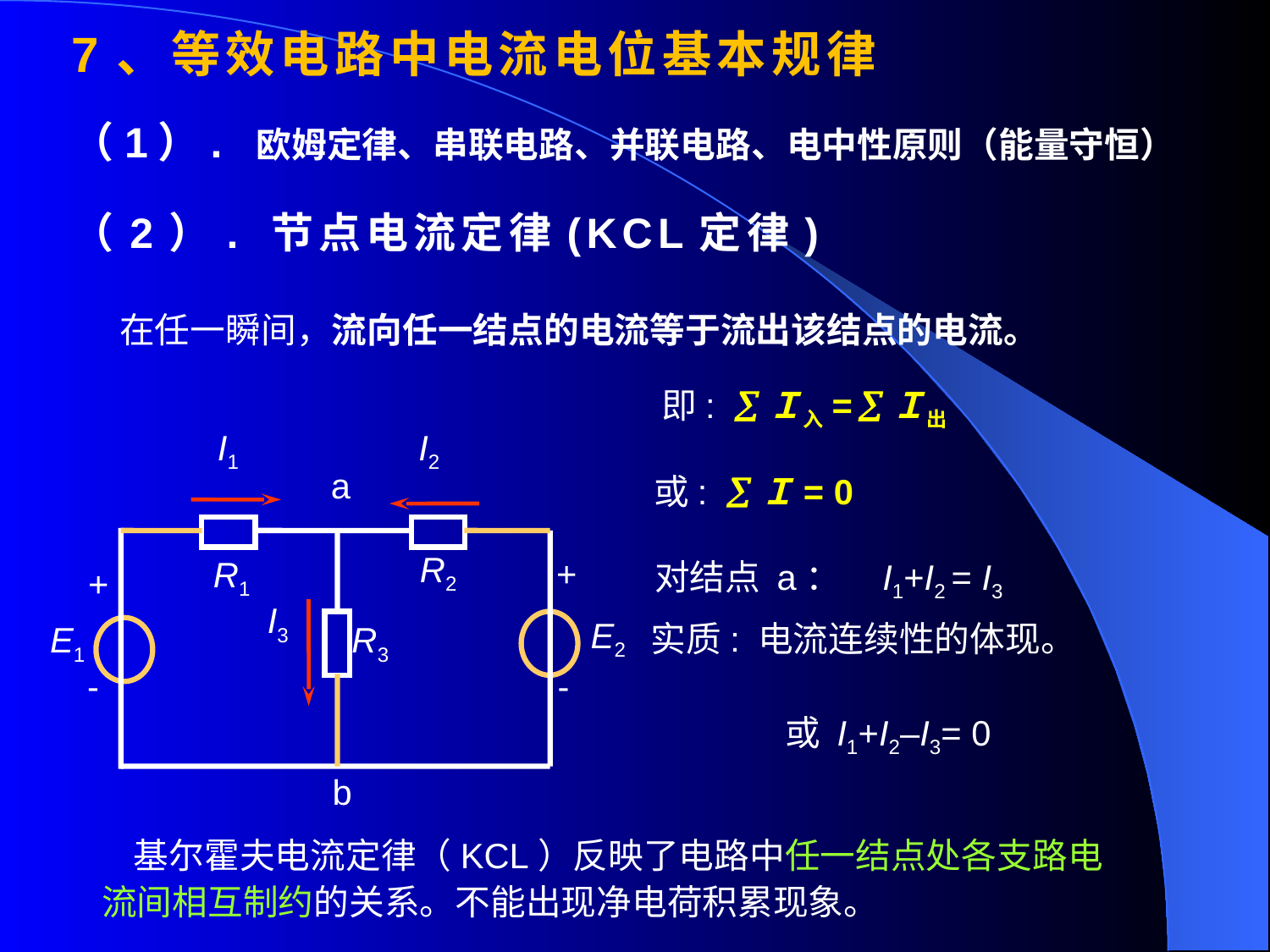

7、等效电路中电流电位基本规律
（1）.  欧姆定律、串联电路、并联电路、电中性原则（能量守恒）
（2）. 节点电流定律(KCL定律)
     在任一瞬间，流向任一结点的电流等于流出该结点的电流。
  即:  ∑Ｉ入= ∑Ｉ出
I1
I2
或:  ∑Ｉ= 0
a

R2
+

R1
+

E2
E1

R3
 -
-

b

对结点 a：
I1+I2 = I3
I3
    实质: 电流连续性的体现。

或 I1+I2–I3= 0
   基尔霍夫电流定律（KCL）反映了电路中任一结点处各支路电流间相互制约的关系。不能出现净电荷积累现象。